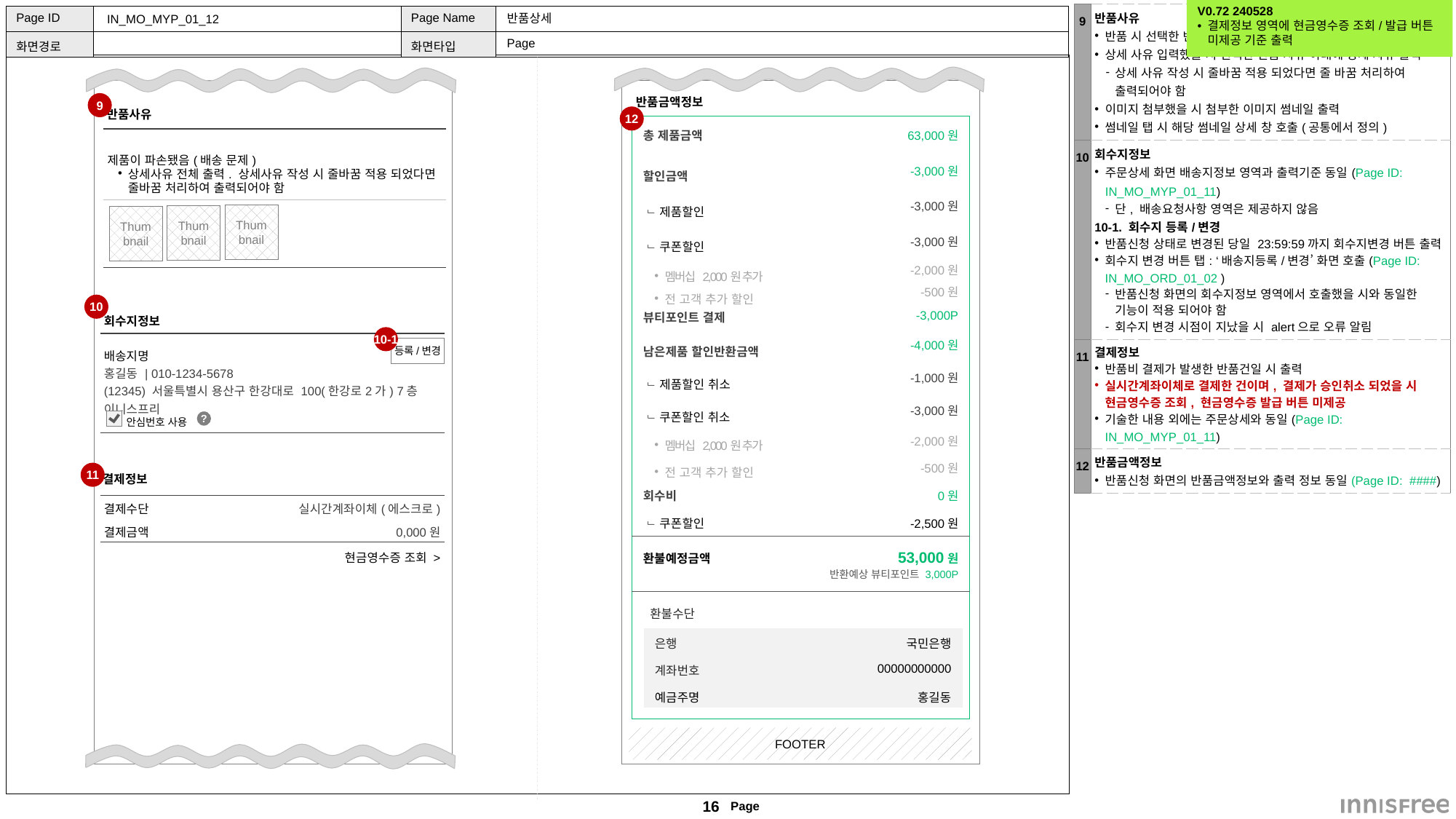

V0.72 240528
결제정보 영역에 현금영수증 조회/발급 버튼 미제공 기준 출력
| 9 | 반품사유 반품 시 선택한 반품 사유 출력 상세 사유 입력했을 시 선택한 반품 사유 아래에 상세 사유 출력 상세 사유 작성 시 줄바꿈 적용 되었다면 줄 바꿈 처리하여 출력되어야 함 이미지 첨부했을 시 첨부한 이미지 썸네일 출력 썸네일 탭 시 해당 썸네일 상세 창 호출(공통에서 정의) |
| --- | --- |
| 10 | 회수지정보 주문상세 화면 배송지정보 영역과 출력기준 동일(Page ID: IN\_MO\_MYP\_01\_11) 단, 배송요청사항 영역은 제공하지 않음 10-1. 회수지 등록/변경 반품신청 상태로 변경된 당일 23:59:59까지 회수지변경 버튼 출력 회수지 변경 버튼 탭: ‘배송지등록/변경’ 화면 호출(Page ID: IN\_MO\_ORD\_01\_02 ) 반품신청 화면의 회수지정보 영역에서 호출했을 시와 동일한 기능이 적용 되어야 함 회수지 변경 시점이 지났을 시 alert으로 오류 알림 |
| 11 | 결제정보 반품비 결제가 발생한 반품건일 시 출력 실시간계좌이체로 결제한 건이며, 결제가 승인취소 되었을 시 현금영수증 조회, 현금영수증 발급 버튼 미제공 기술한 내용 외에는 주문상세와 동일(Page ID: IN\_MO\_MYP\_01\_11) |
| 12 | 반품금액정보 반품신청 화면의 반품금액정보와 출력 정보 동일(Page ID: ####) |
 IN_MO_MYP_01_12
# 반품상세
Page

반품금액정보
9
반품사유
12
| 총 제품금액 | 63,000원 |
| --- | --- |
| 할인금액 | -3,000원 |
| ⨽제품할인 | -3,000원 |
| ⨽쿠폰할인 | -3,000원 |
| 멤버십 2,000원 추가 | -2,000원 |
| 전 고객 추가 할인 | -500원 |
| 뷰티포인트 결제 | -3,000P |
| 남은제품 할인반환금액 | -4,000원 |
| ⨽제품할인 취소 | -1,000원 |
| ⨽쿠폰할인 취소 | -3,000원 |
| 멤버십 2,000원 추가 | -2,000원 |
| 전 고객 추가 할인 | -500원 |
| 회수비 | 0원 |
| ⨽쿠폰할인 | -2,500원 |
| 환불예정금액 | 53,000원 반환예상 뷰티포인트 3,000P |
| 환불수단 |  |
| 제품이 파손됐음(배송 문제) 상세사유 전체 출력. 상세사유 작성 시 줄바꿈 적용 되었다면 줄바꿈 처리하여 출력되어야 함 |
| --- |
|  |
Thumbnail
Thumbnail
Thumbnail
| 회수지정보 |
| --- |
| 배송지명 홍길동 | 010-1234-5678 (12345) 서울특별시 용산구 한강대로 100(한강로2가) 7층 이니스프리 |
10
10-1
등록/변경
안심번호 사용

?
11
결제정보
| 결제수단 | 실시간계좌이체(에스크로) |
| --- | --- |
| 결제금액 | 0,000원 |
현금영수증 조회 >
| 은행 | 국민은행 |
| --- | --- |
| 계좌번호 | 00000000000 |
| 예금주명 | 홍길동 |
FOOTER